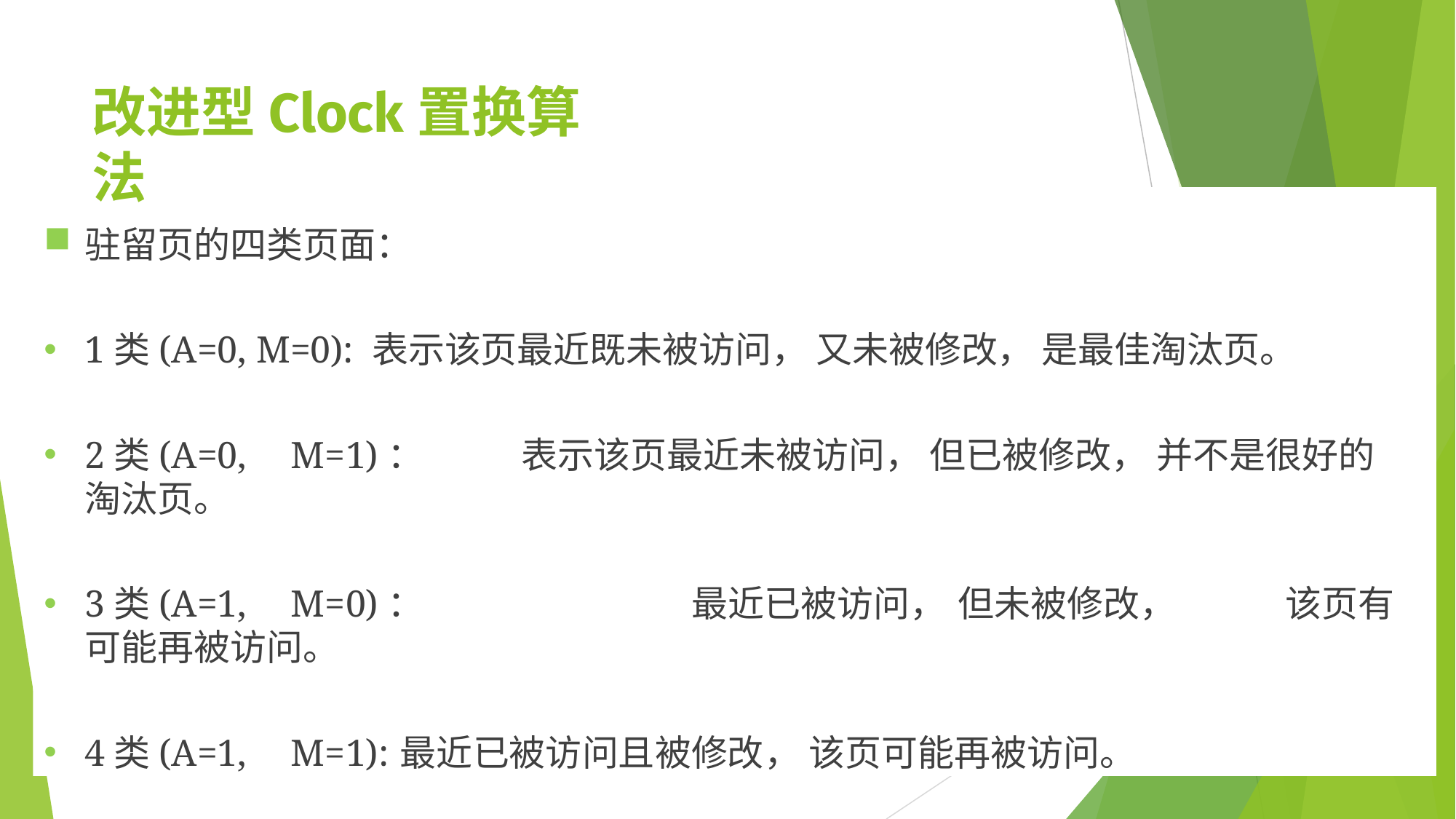

# 改进型Clock置换算法

驻留页的四类页面：

1类(A=0, M=0): 表示该页最近既未被访问， 又未被修改， 是最佳淘汰页。

2类(A=0,	M=1)：	表示该页最近未被访问， 但已被修改， 并不是很好的淘汰页。

3类(A=1,	M=0)：	最近已被访问，	但未被修改，	该页有可能再被访问。

4类(A=1,	M=1):	最近已被访问且被修改， 该页可能再被访问。